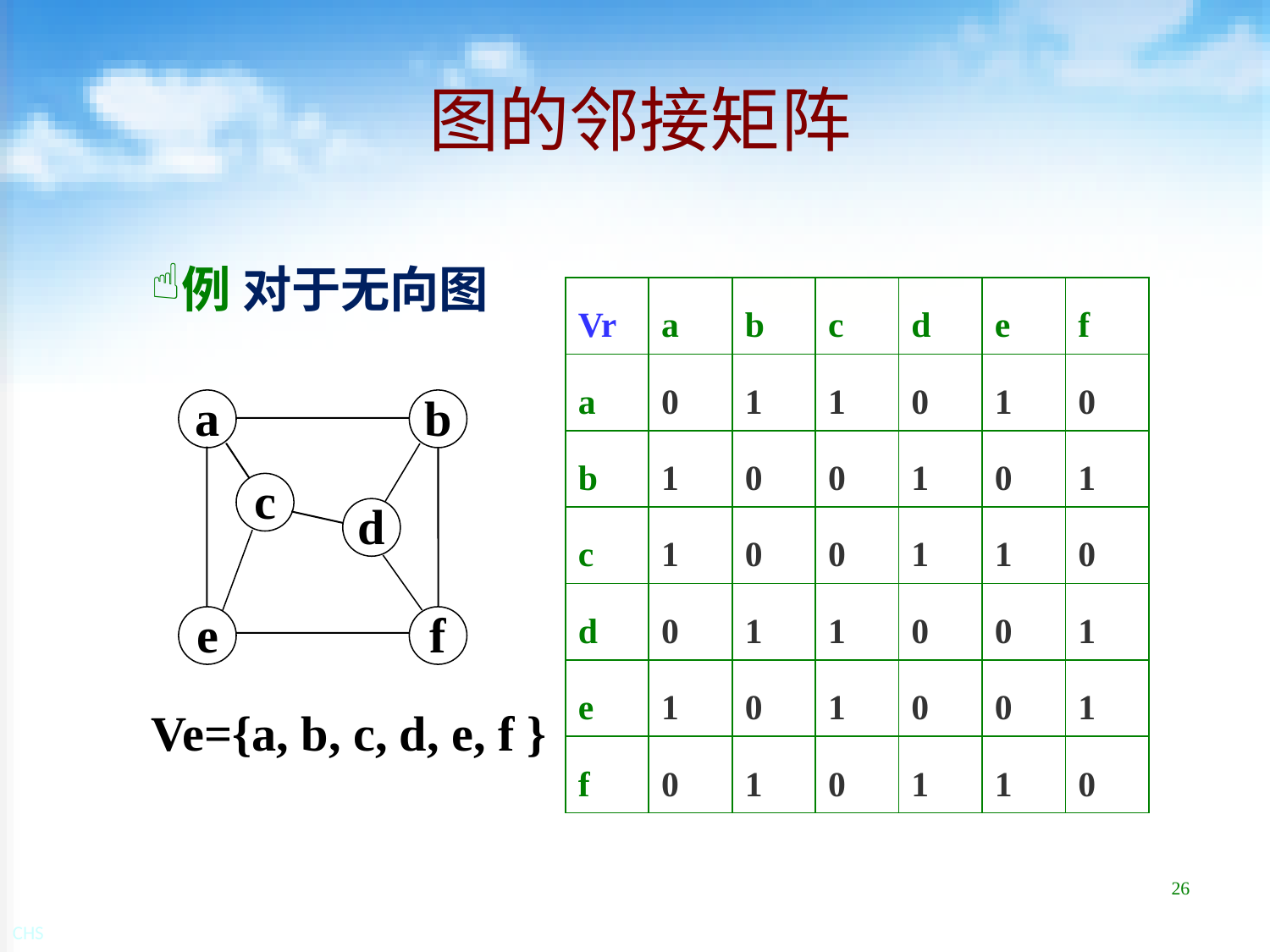

# 图的邻接矩阵
例 对于无向图

Ve={a, b, c, d, e, f }
| Vr | a | b | c | d | e | f |
| --- | --- | --- | --- | --- | --- | --- |
| a | 0 | 1 | 1 | 0 | 1 | 0 |
| b | 1 | 0 | 0 | 1 | 0 | 1 |
| c | 1 | 0 | 0 | 1 | 1 | 0 |
| d | 0 | 1 | 1 | 0 | 0 | 1 |
| e | 1 | 0 | 1 | 0 | 0 | 1 |
| f | 0 | 1 | 0 | 1 | 1 | 0 |
a
b

c
d

e
f

26